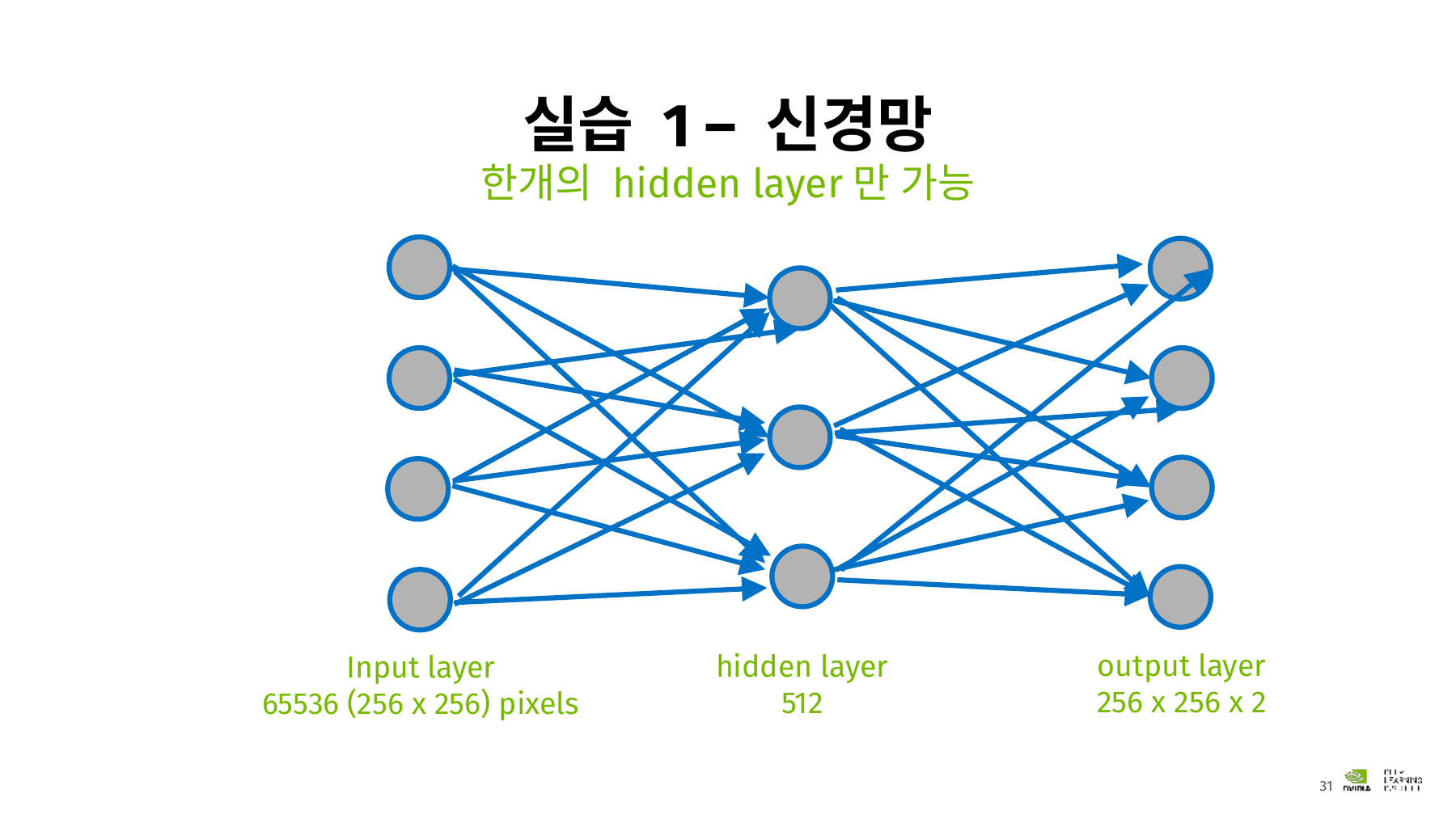

# 실습 1 – 신경망
한개의 hidden layer만 가능

output layer 256 x 256 x 2

hidden layer
512
Input layer
65536 (256 x 256) pixels